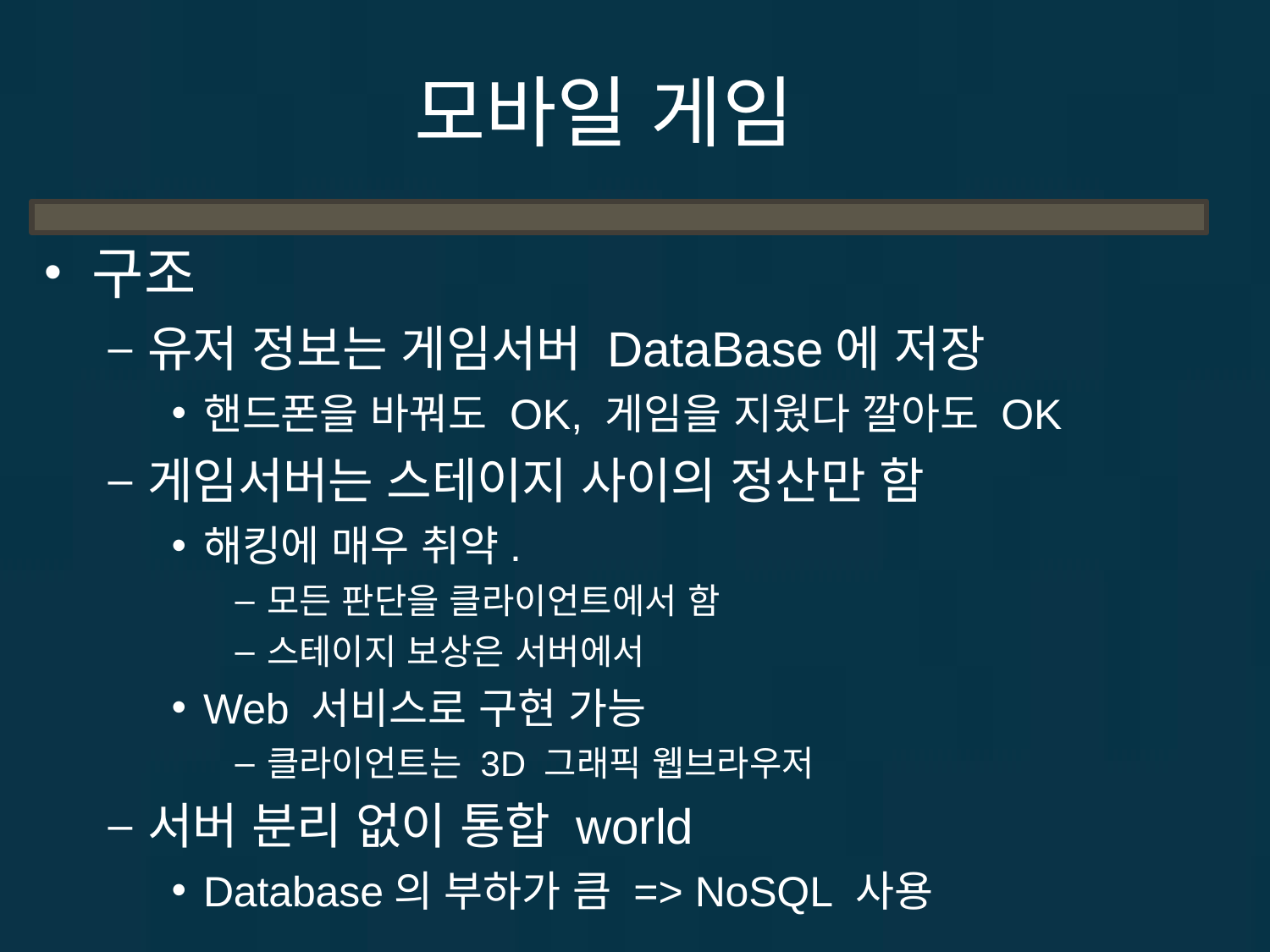

# 모바일 게임

구조
유저 정보는 게임서버 DataBase에 저장
핸드폰을 바꿔도 OK, 게임을 지웠다 깔아도 OK
게임서버는 스테이지 사이의 정산만 함
해킹에 매우 취약.
모든 판단을 클라이언트에서 함
스테이지 보상은 서버에서
Web 서비스로 구현 가능
클라이언트는 3D 그래픽 웹브라우저
서버 분리 없이 통합 world
Database의 부하가 큼 => NoSQL 사용